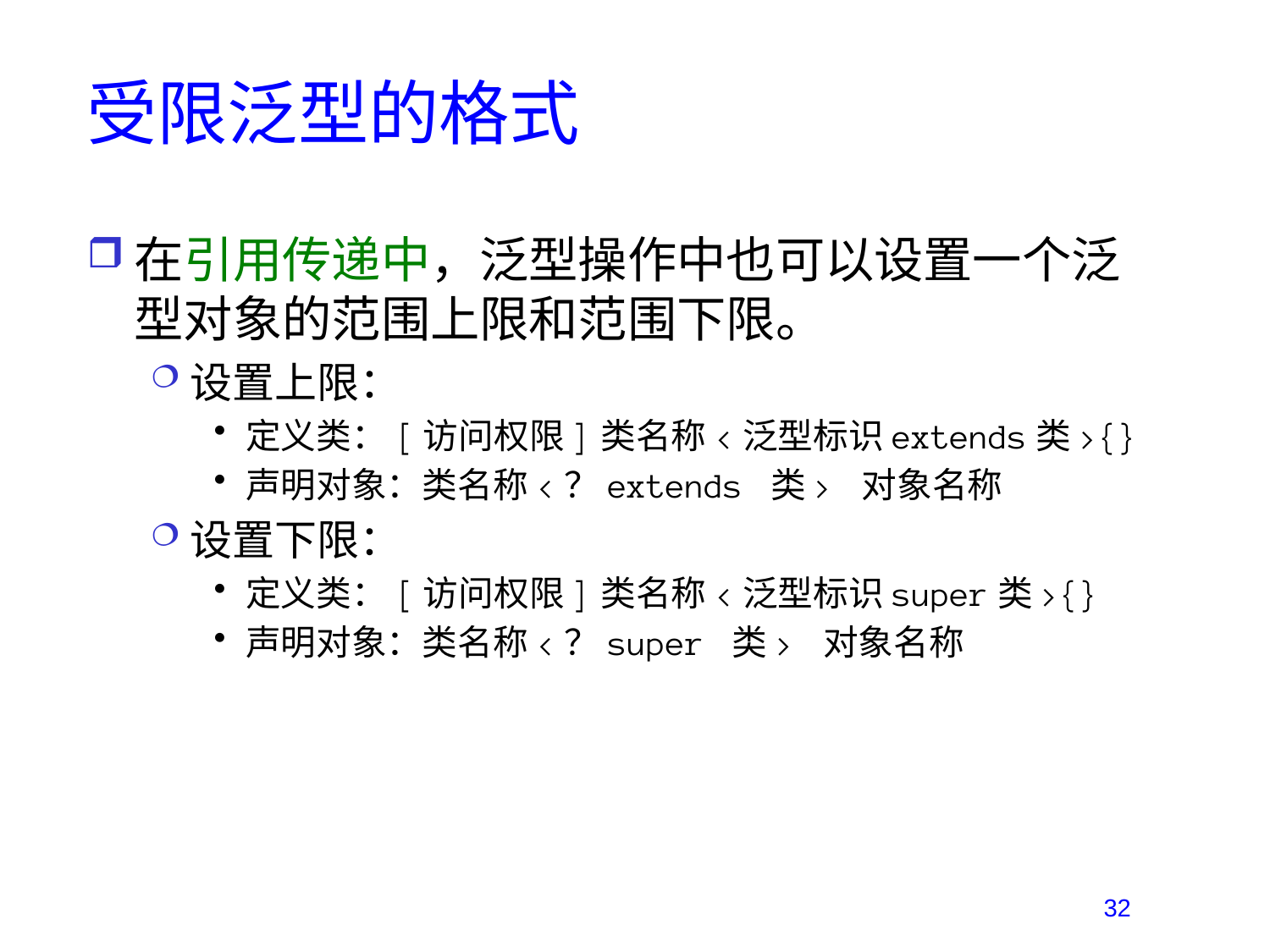

# 受限泛型的格式
在引用传递中，泛型操作中也可以设置一个泛型对象的范围上限和范围下限。
设置上限：
定义类：[访问权限]类名称<泛型标识extends类>{}
声明对象：类名称<？extends 类> 对象名称
设置下限：
定义类：[访问权限]类名称<泛型标识super类>{}
声明对象：类名称<？super 类> 对象名称
32